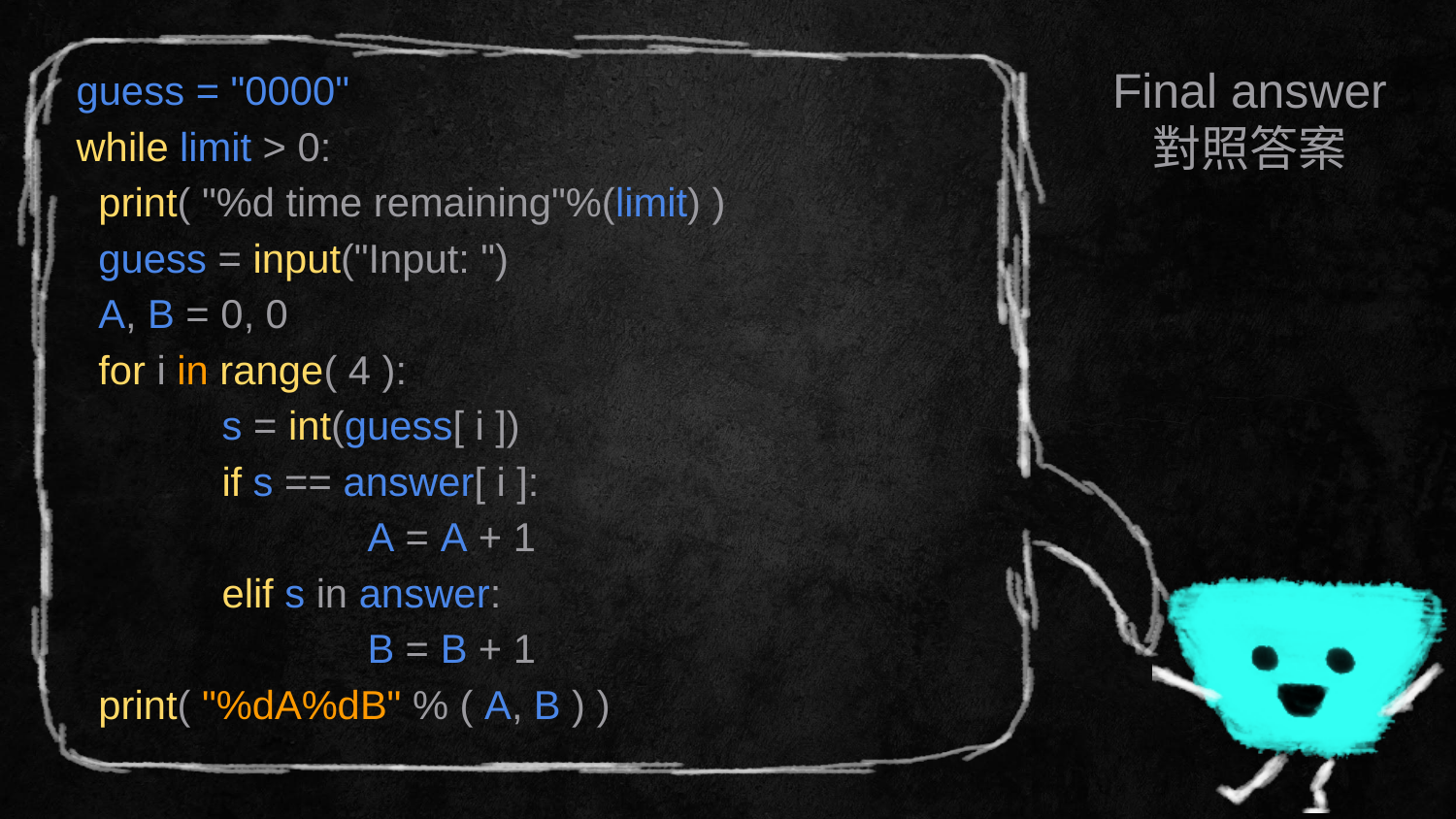

guess = "0000"
while limit > 0:
  print( "%d time remaining"%(limit) )
  guess = input("Input: ")
  A, B = 0, 0
  for i in range( 4 ):
	s = int(guess[ i ])
	if s == answer[ i ]:
  		A = A + 1
	elif s in answer:
  		B = B + 1
  print( "%dA%dB" % ( A, B ) )

Final answer
對照答案